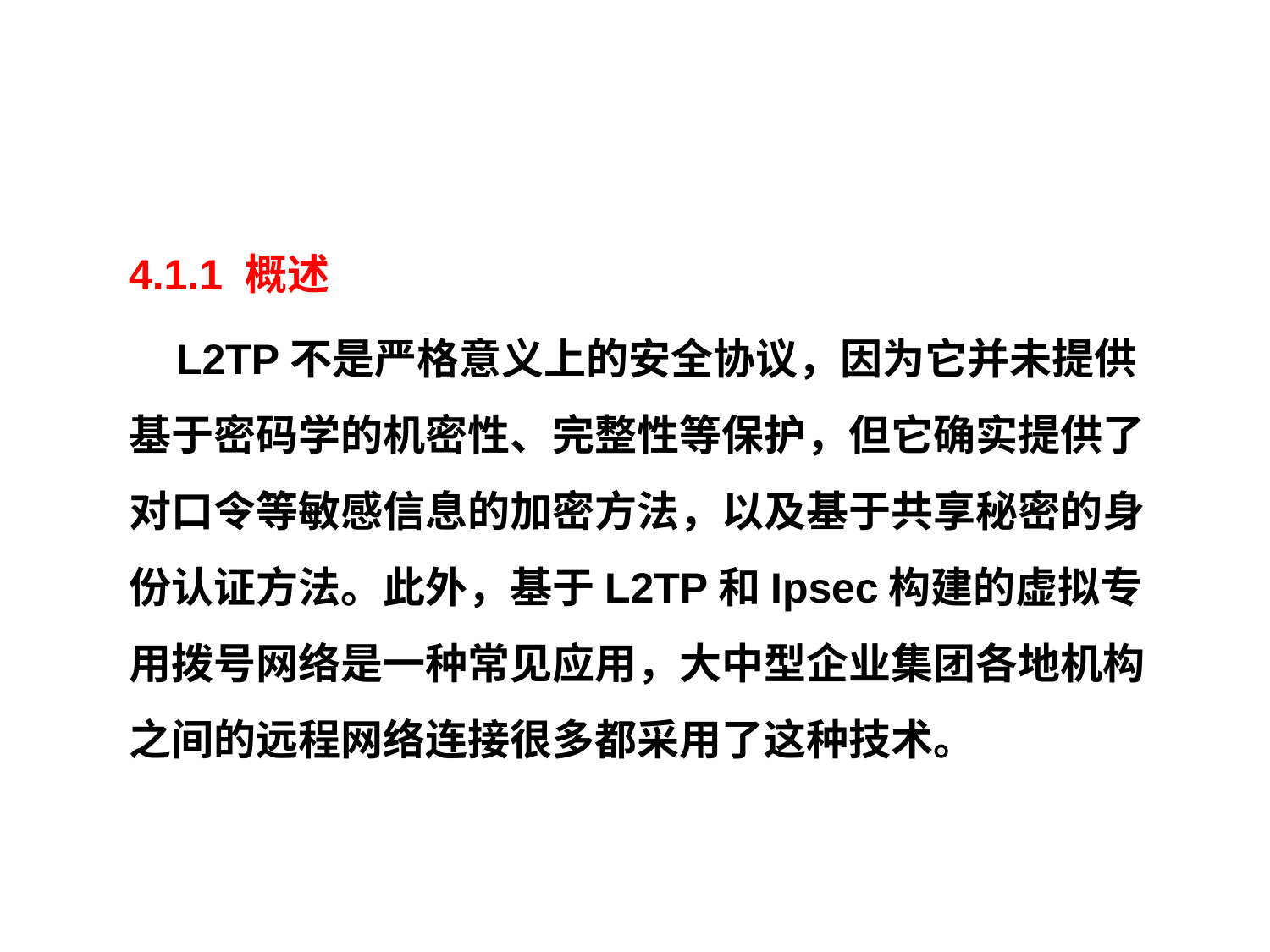

#
4.1.1 概述
    L2TP不是严格意义上的安全协议，因为它并未提供基于密码学的机密性、完整性等保护，但它确实提供了对口令等敏感信息的加密方法，以及基于共享秘密的身份认证方法。此外，基于L2TP和Ipsec构建的虚拟专用拨号网络是一种常见应用，大中型企业集团各地机构之间的远程网络连接很多都采用了这种技术。